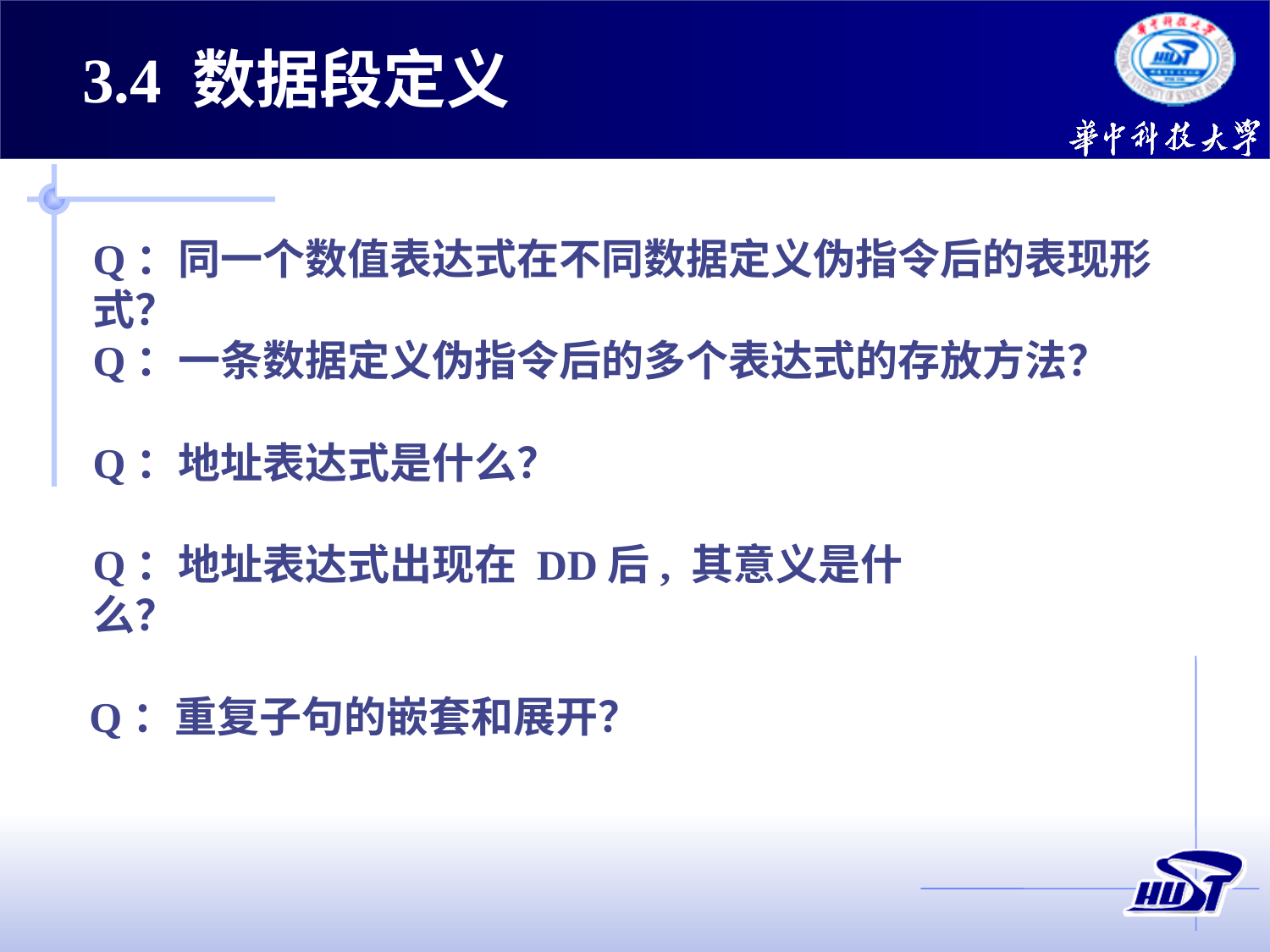

3.4 数据段定义
Q：同一个数值表达式在不同数据定义伪指令后的表现形式？
Q：一条数据定义伪指令后的多个表达式的存放方法？
Q：地址表达式是什么？
Q：地址表达式出现在 DD后, 其意义是什么？
Q：重复子句的嵌套和展开？